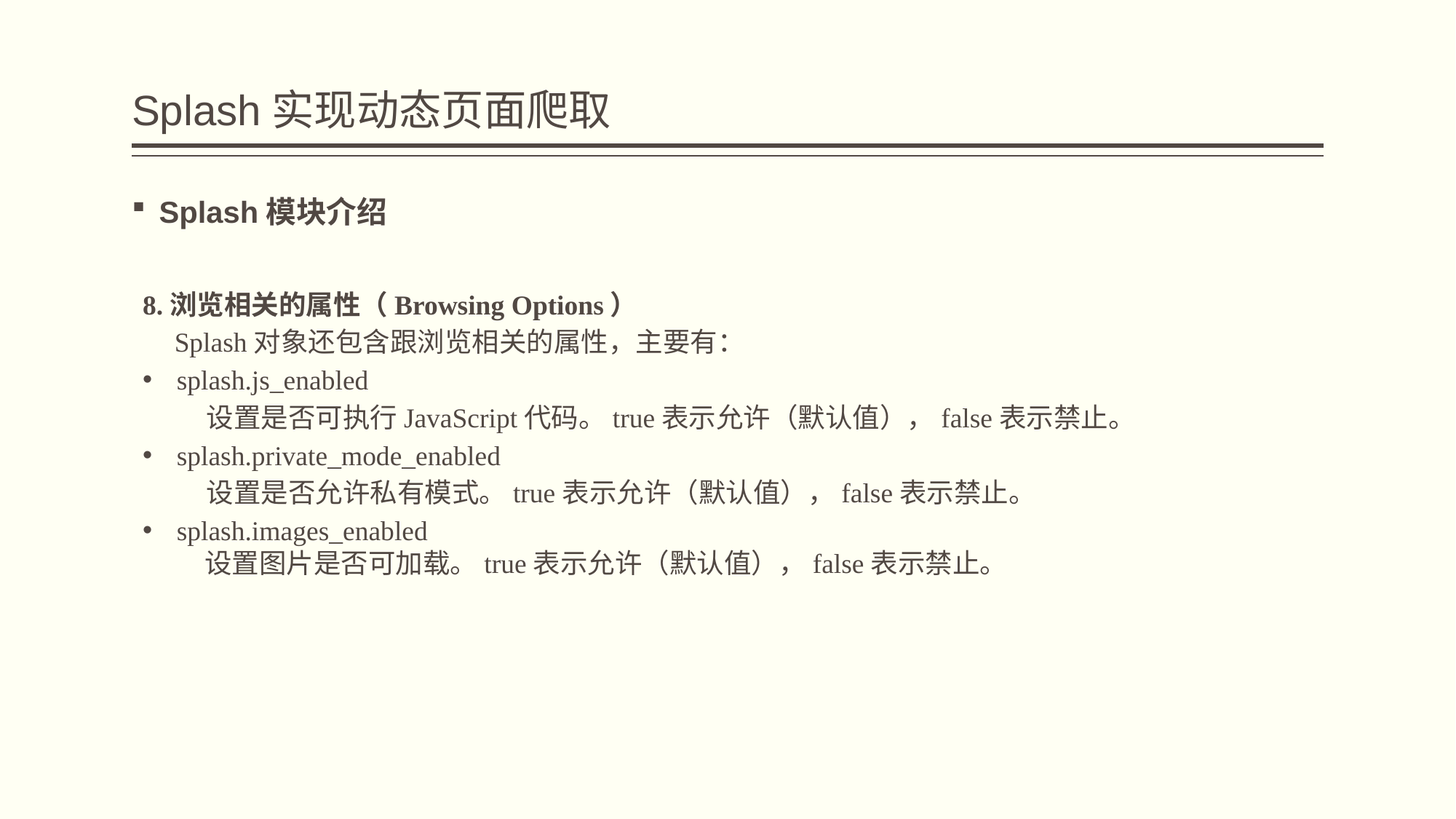

# Splash实现动态页面爬取
Splash模块介绍
8.浏览相关的属性（Browsing Options）
Splash对象还包含跟浏览相关的属性，主要有：
splash.js_enabled
设置是否可执行JavaScript代码。true表示允许（默认值），false表示禁止。
splash.private_mode_enabled
设置是否允许私有模式。true表示允许（默认值），false表示禁止。
splash.images_enabled
         设置图片是否可加载。true表示允许（默认值），false表示禁止。